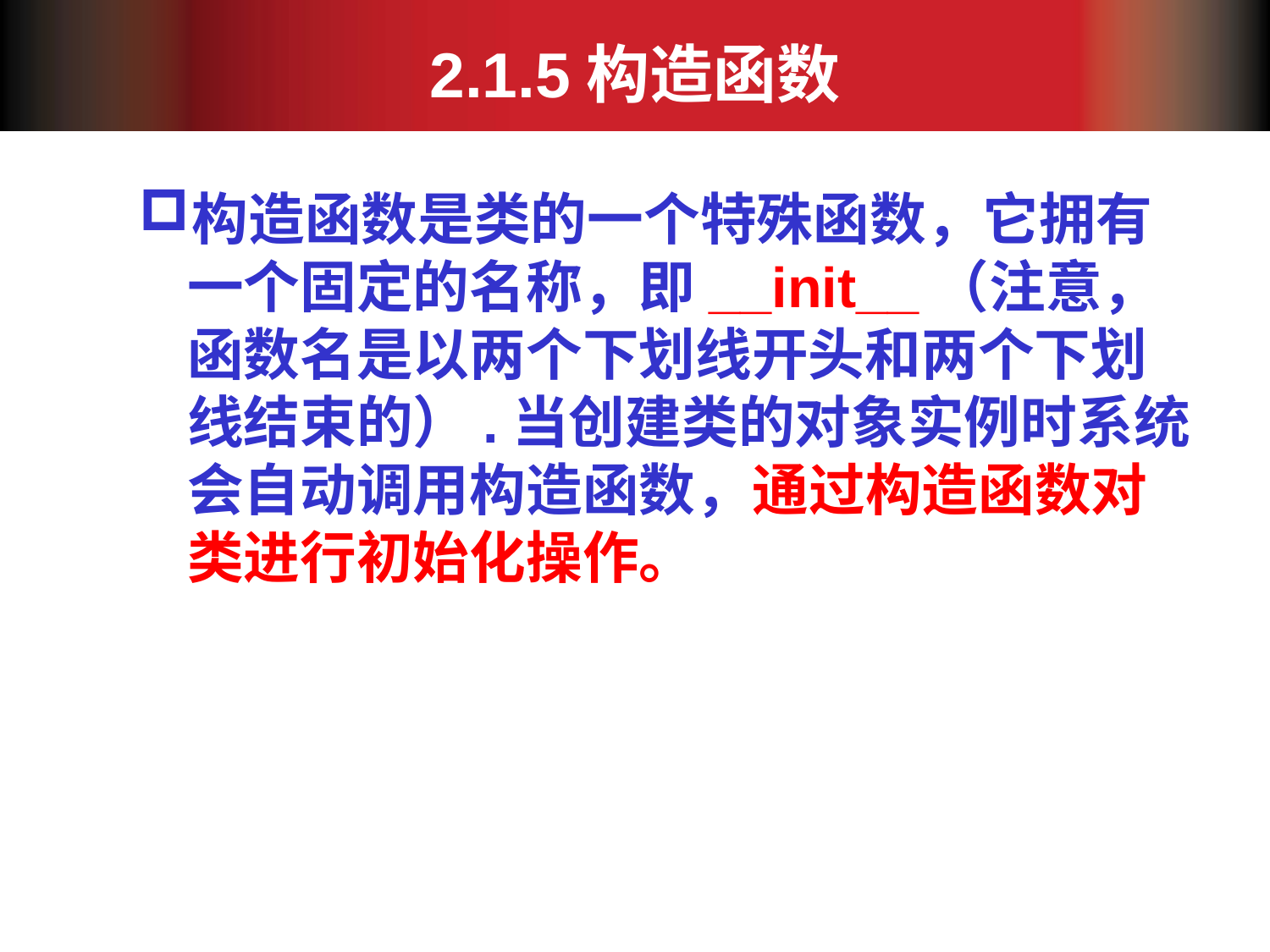

# 2.1.5构造函数
构造函数是类的一个特殊函数，它拥有一个固定的名称，即__init__（注意，函数名是以两个下划线开头和两个下划线结束的）.当创建类的对象实例时系统会自动调用构造函数，通过构造函数对类进行初始化操作。